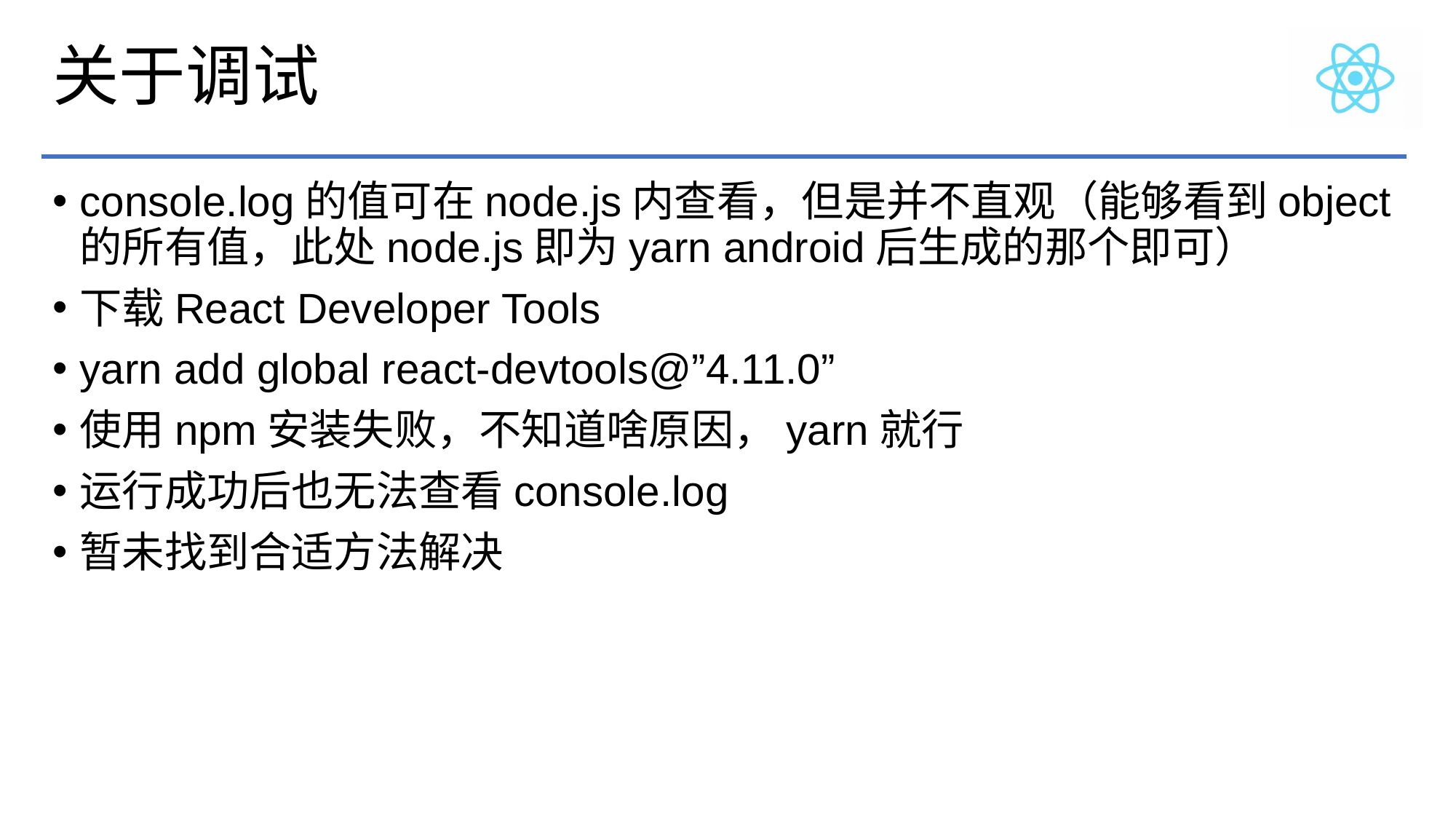

# 关于调试
console.log的值可在node.js内查看，但是并不直观（能够看到object的所有值，此处node.js即为yarn android后生成的那个即可）
下载React Developer Tools
yarn add global react-devtools@”4.11.0”
使用npm安装失败，不知道啥原因，yarn就行
运行成功后也无法查看console.log
暂未找到合适方法解决